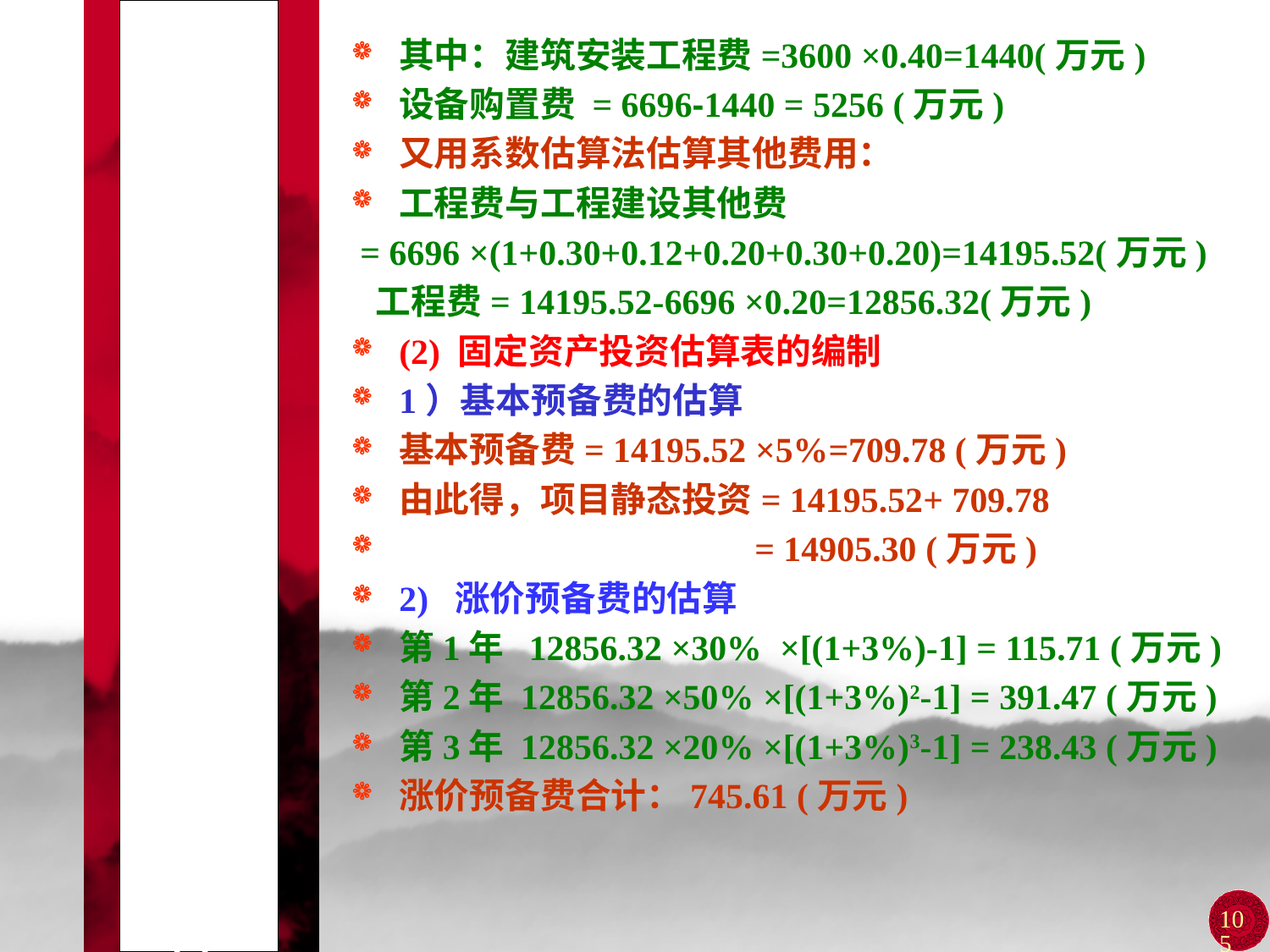

# 第一节    工程项目的投资估算
其中：建筑安装工程费=3600 ×0.40=1440(万元)
设备购置费 = 6696-1440 = 5256 (万元)
又用系数估算法估算其他费用：
工程费与工程建设其他费
 = 6696 ×(1+0.30+0.12+0.20+0.30+0.20)=14195.52(万元)
  工程费= 14195.52-6696 ×0.20=12856.32(万元)
(2) 固定资产投资估算表的编制
1）基本预备费的估算
基本预备费= 14195.52 ×5%=709.78 (万元)
由此得，项目静态投资= 14195.52+ 709.78
                                        = 14905.30 (万元)
2)  涨价预备费的估算
第1年  12856.32 ×30%  ×[(1+3%)-1] = 115.71 (万元)
第2年 12856.32 ×50% ×[(1+3%)2-1] = 391.47 (万元)
第3年 12856.32 ×20% ×[(1+3%)3-1] = 238.43 (万元)
涨价预备费合计：745.61 (万元)
105